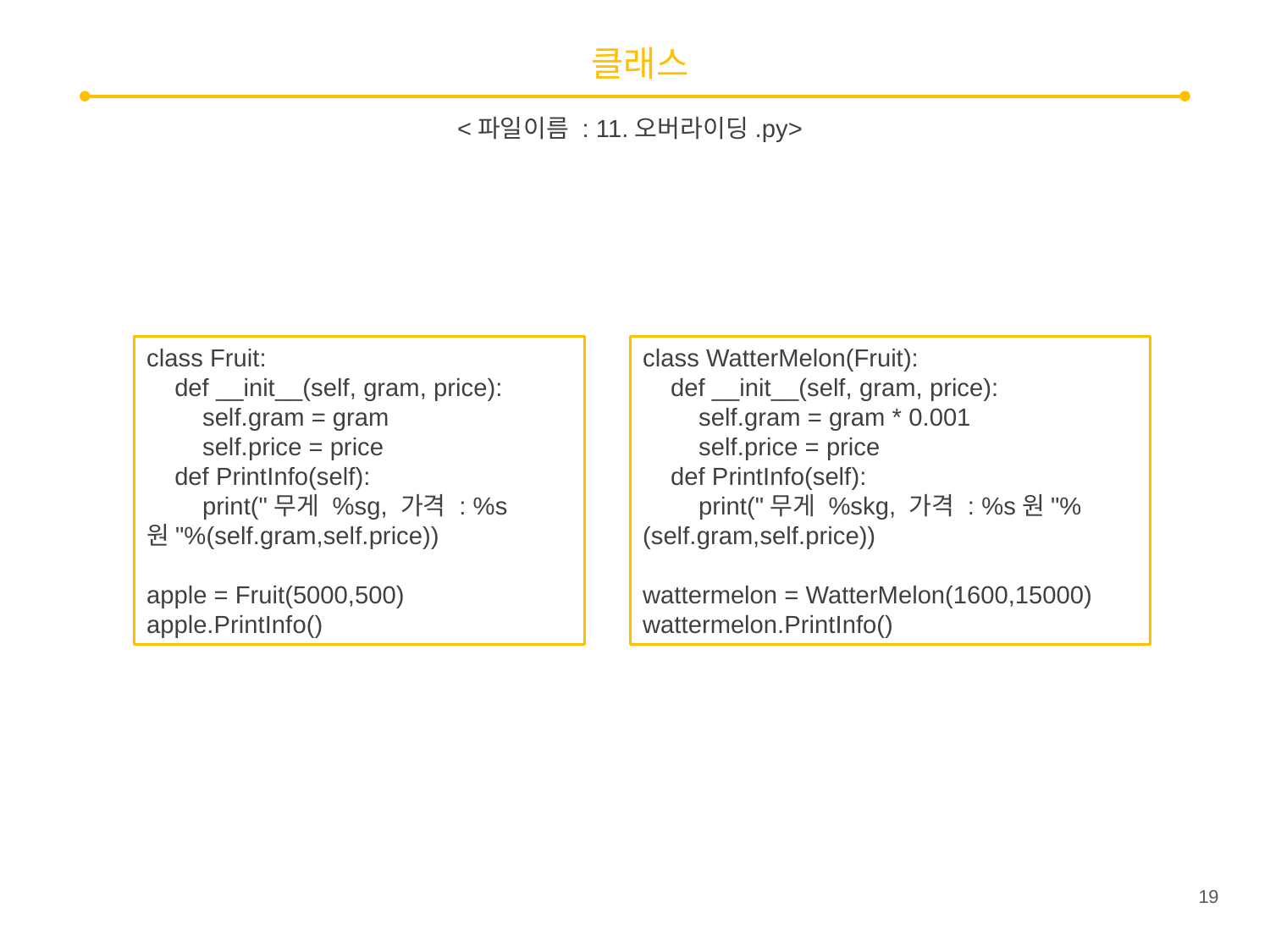

# 클래스
<파일이름 : 11.오버라이딩.py>
class Fruit:
    def __init__(self, gram, price):
        self.gram = gram
        self.price = price
    def PrintInfo(self):
        print("무게 %sg, 가격 : %s원"%(self.gram,self.price))

apple = Fruit(5000,500)
apple.PrintInfo()
class WatterMelon(Fruit):
    def __init__(self, gram, price):
        self.gram = gram * 0.001
        self.price = price
    def PrintInfo(self):
        print("무게 %skg, 가격 : %s원"%(self.gram,self.price))

wattermelon = WatterMelon(1600,15000)
wattermelon.PrintInfo()